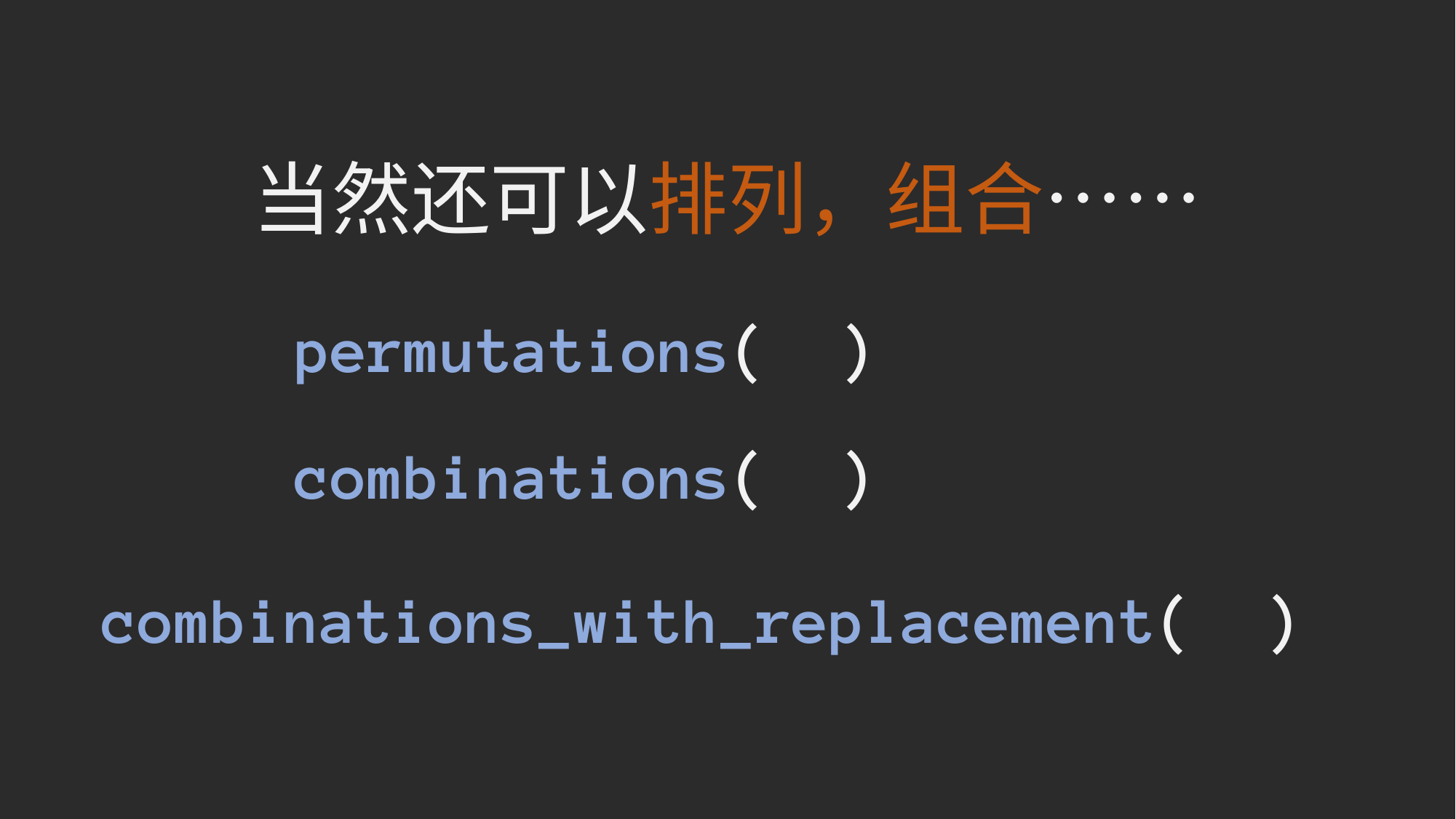

当然还可以排列，组合……
permutations(  )
combinations(  )
combinations_with_replacement(  )